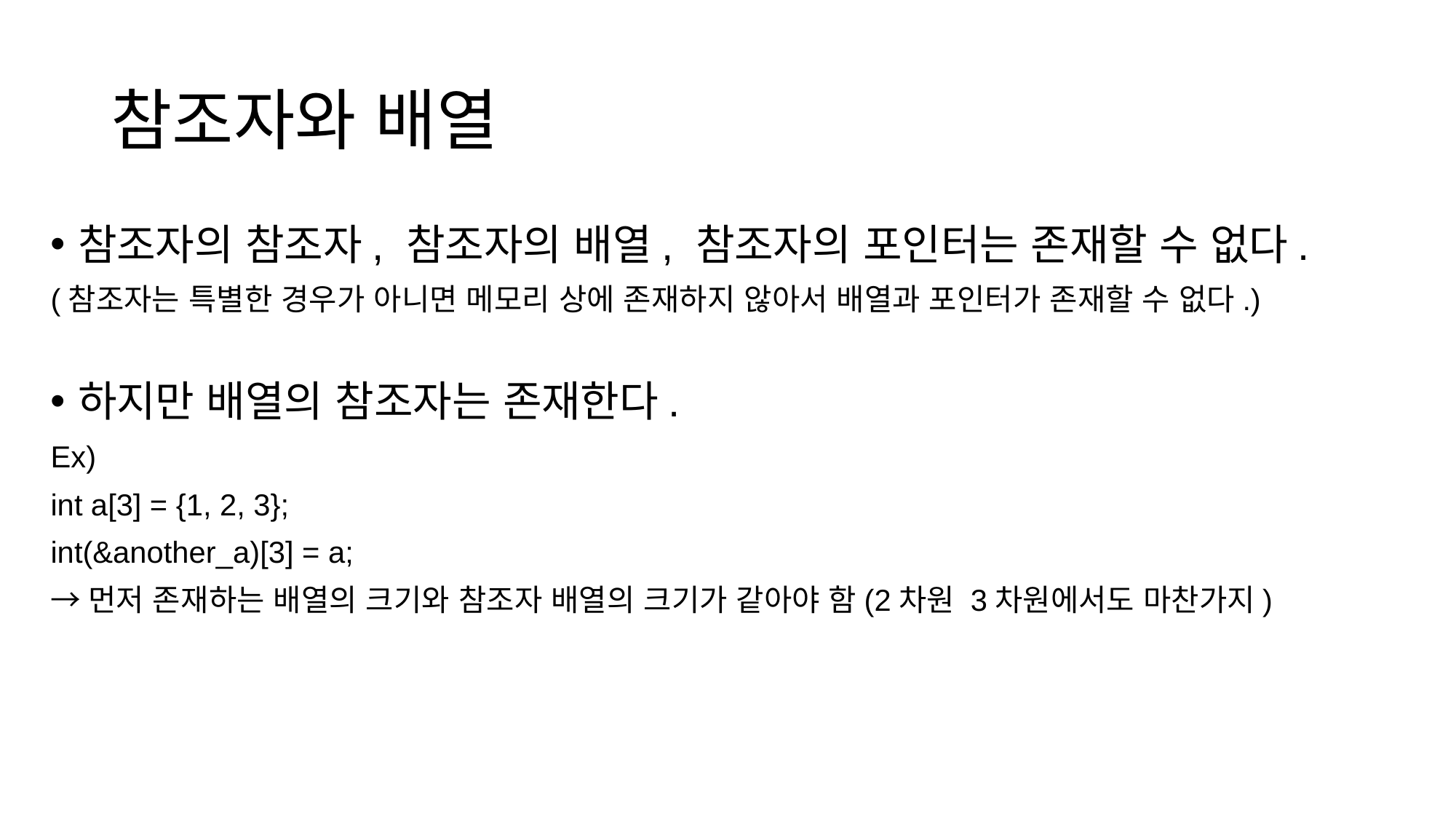

# 참조자와 배열
참조자의 참조자, 참조자의 배열, 참조자의 포인터는 존재할 수 없다.
(참조자는 특별한 경우가 아니면 메모리 상에 존재하지 않아서 배열과 포인터가 존재할 수 없다.)

하지만 배열의 참조자는 존재한다.
Ex)
int a[3] = {1, 2, 3};
int(&another_a)[3] = a;
→먼저 존재하는 배열의 크기와 참조자 배열의 크기가 같아야 함(2차원 3차원에서도 마찬가지)